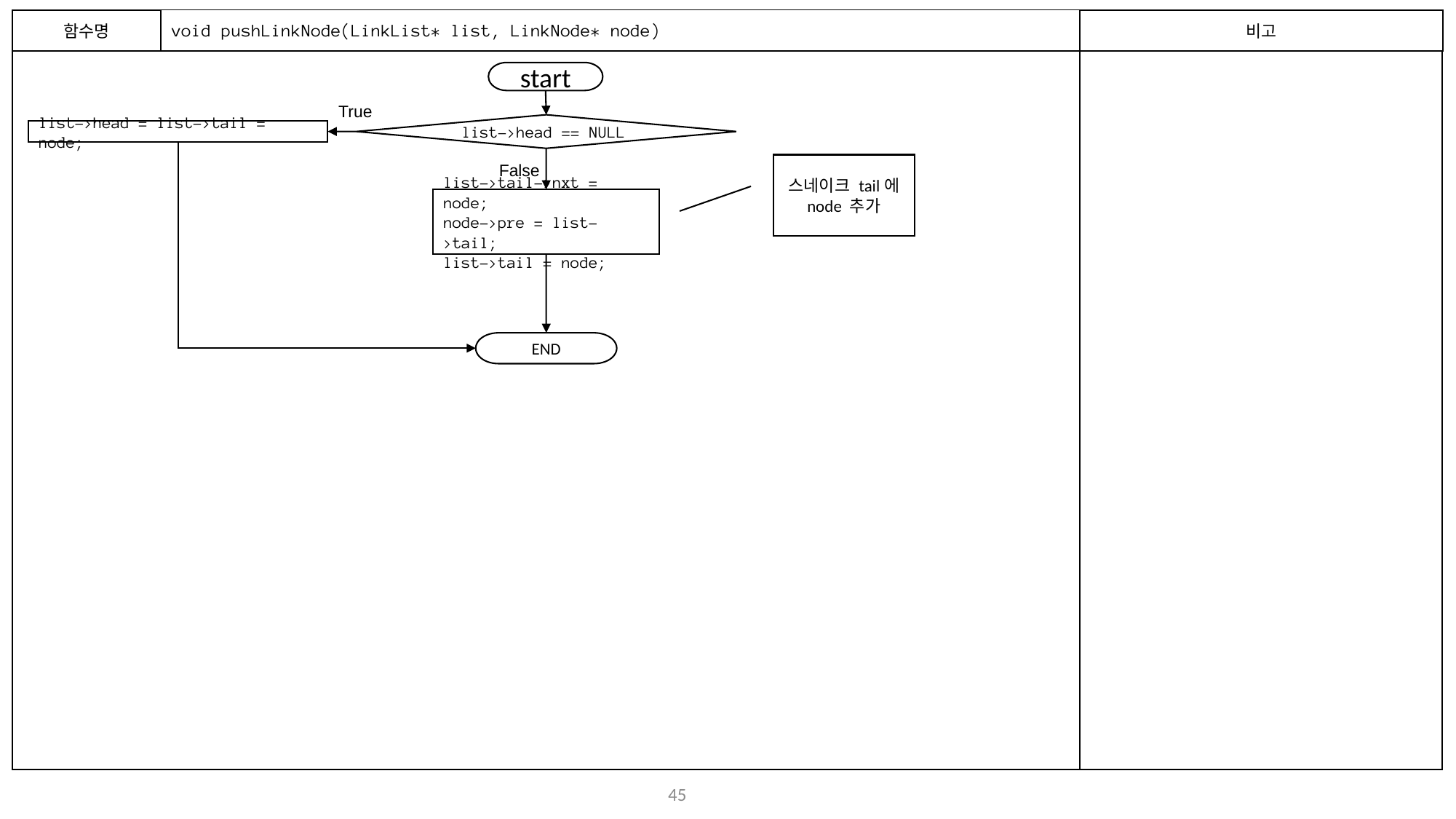

함수명
# void pushLinkNode(LinkList* list, LinkNode* node)
비고

start
True
list->head == NULL
list->head = list->tail = node;
False
스네이크 tail에 node 추가
list->tail->nxt = node;
node->pre = list->tail;
list->tail = node;
END
45